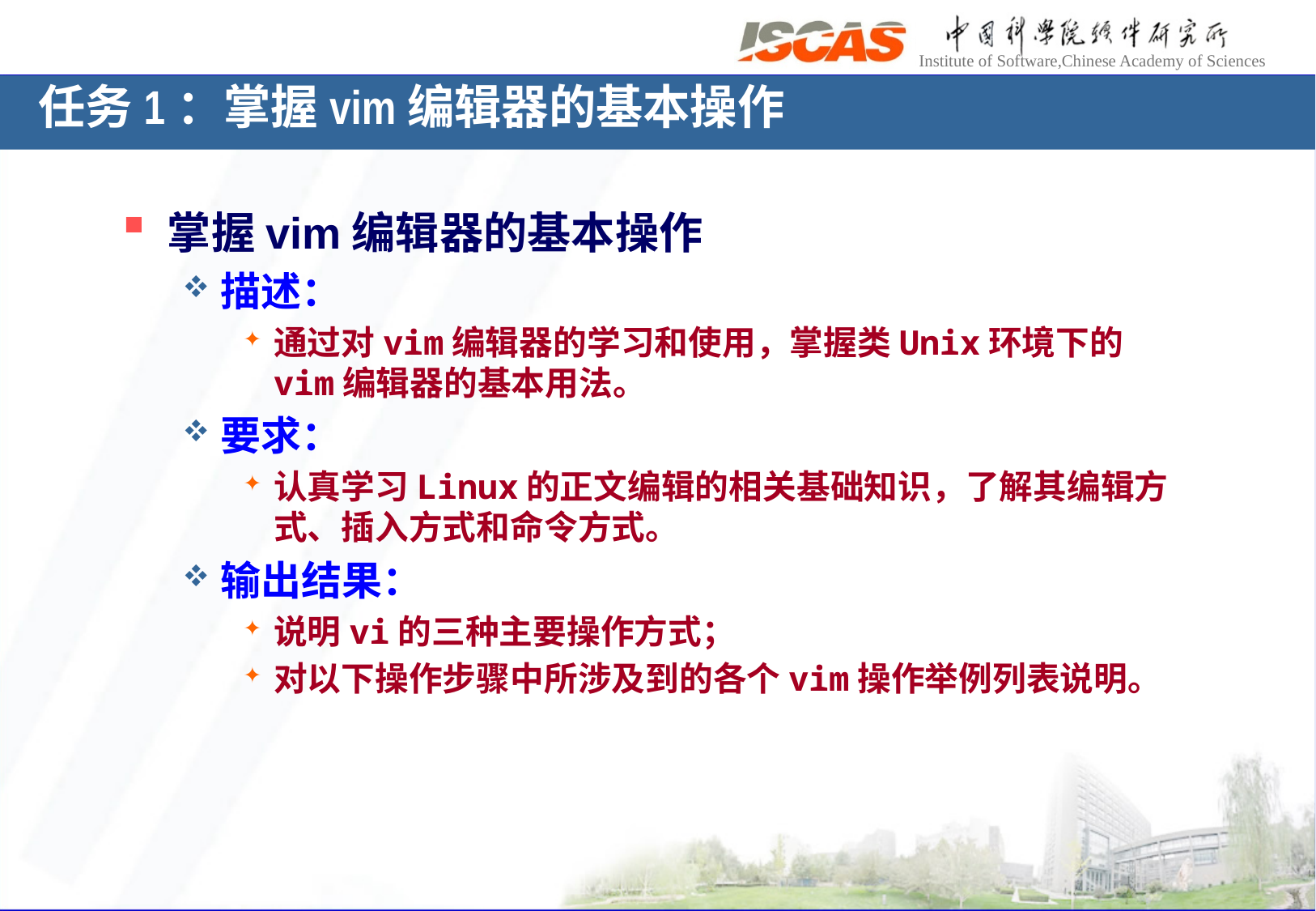

任务1：掌握vim编辑器的基本操作
掌握vim编辑器的基本操作
描述：
通过对vim编辑器的学习和使用，掌握类Unix环境下的vim编辑器的基本用法。
要求：
认真学习Linux的正文编辑的相关基础知识，了解其编辑方式、插入方式和命令方式。
输出结果：
说明vi的三种主要操作方式；
对以下操作步骤中所涉及到的各个vim操作举例列表说明。